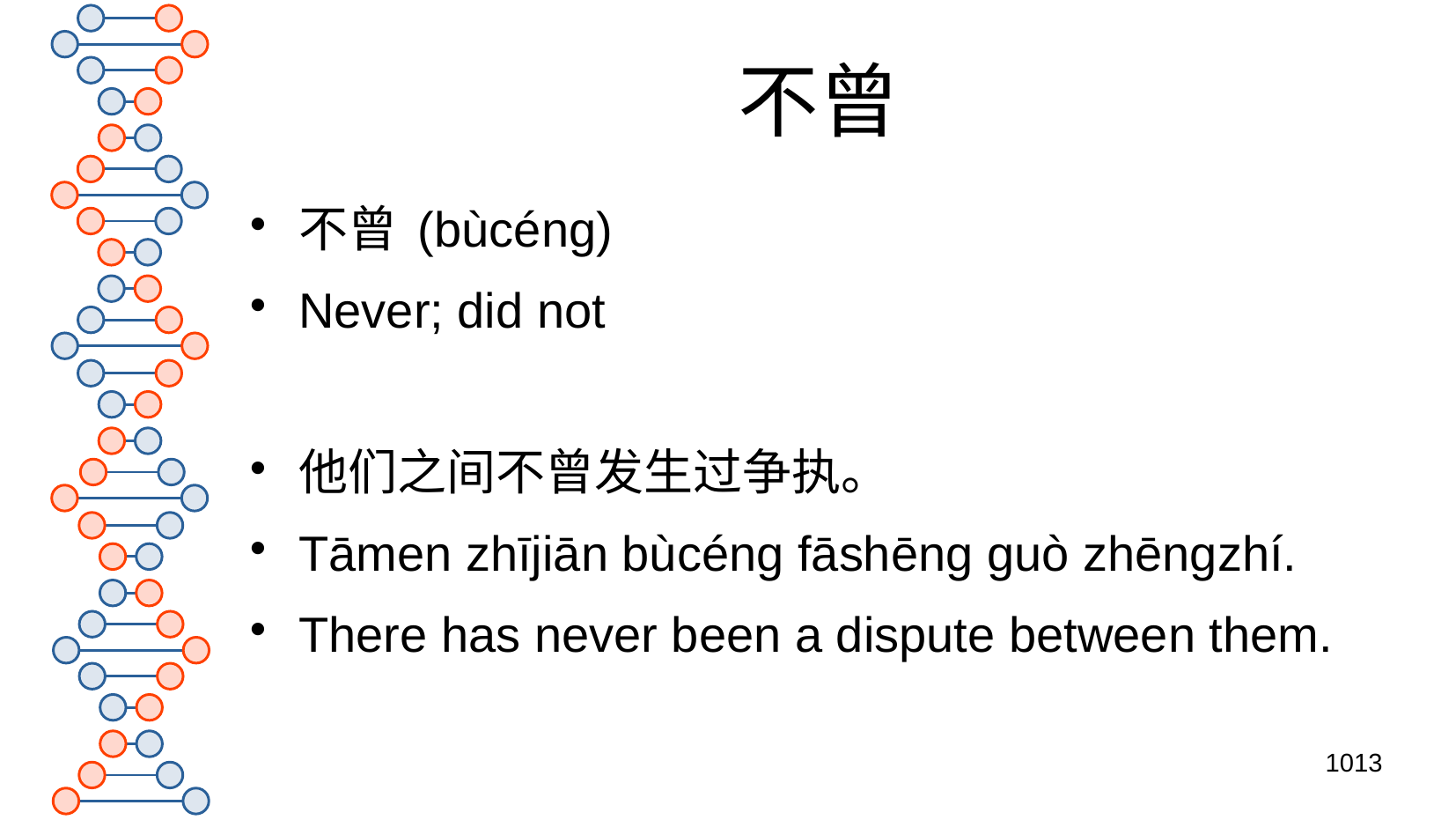

# 不曾
不曾 (bùcéng)
Never; did not

他们之间不曾发生过争执。
Tāmen zhījiān bùcéng fāshēng guò zhēngzhí.
There has never been a dispute between them.

1013